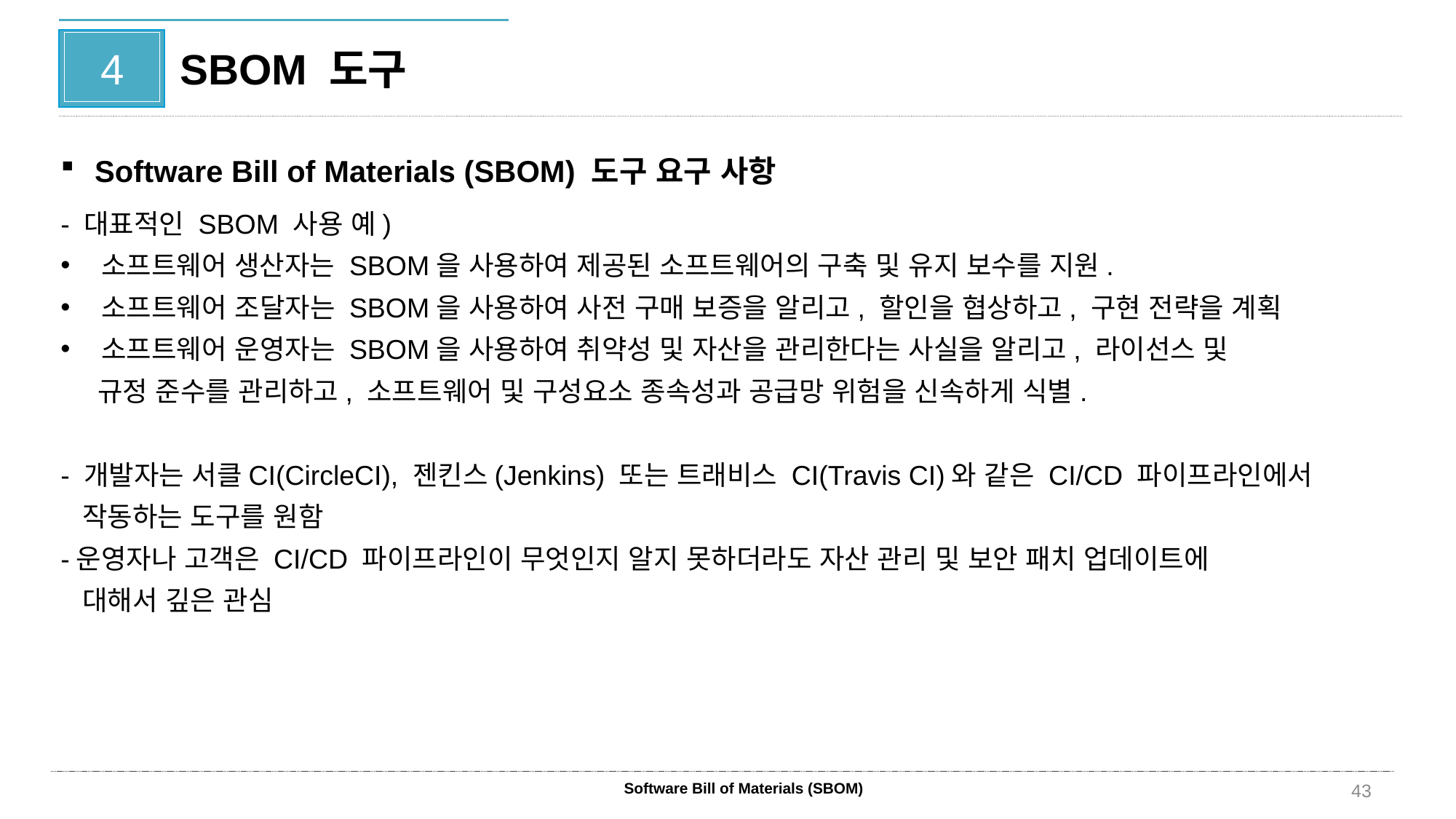

4
SBOM 도구
Software Bill of Materials (SBOM) 도구 요구 사항
- 대표적인 SBOM 사용 예)
소프트웨어 생산자는 SBOM을 사용하여 제공된 소프트웨어의 구축 및 유지 보수를 지원.
소프트웨어 조달자는 SBOM을 사용하여 사전 구매 보증을 알리고, 할인을 협상하고, 구현 전략을 계획
소프트웨어 운영자는 SBOM을 사용하여 취약성 및 자산을 관리한다는 사실을 알리고, 라이선스 및
    규정 준수를 관리하고, 소프트웨어 및 구성요소 종속성과 공급망 위험을 신속하게 식별.

- 개발자는 서클CI(CircleCI), 젠킨스(Jenkins) 또는 트래비스 CI(Travis CI)와 같은 CI/CD 파이프라인에서
  작동하는 도구를 원함
-운영자나 고객은 CI/CD 파이프라인이 무엇인지 알지 못하더라도 자산 관리 및 보안 패치 업데이트에
  대해서 깊은 관심